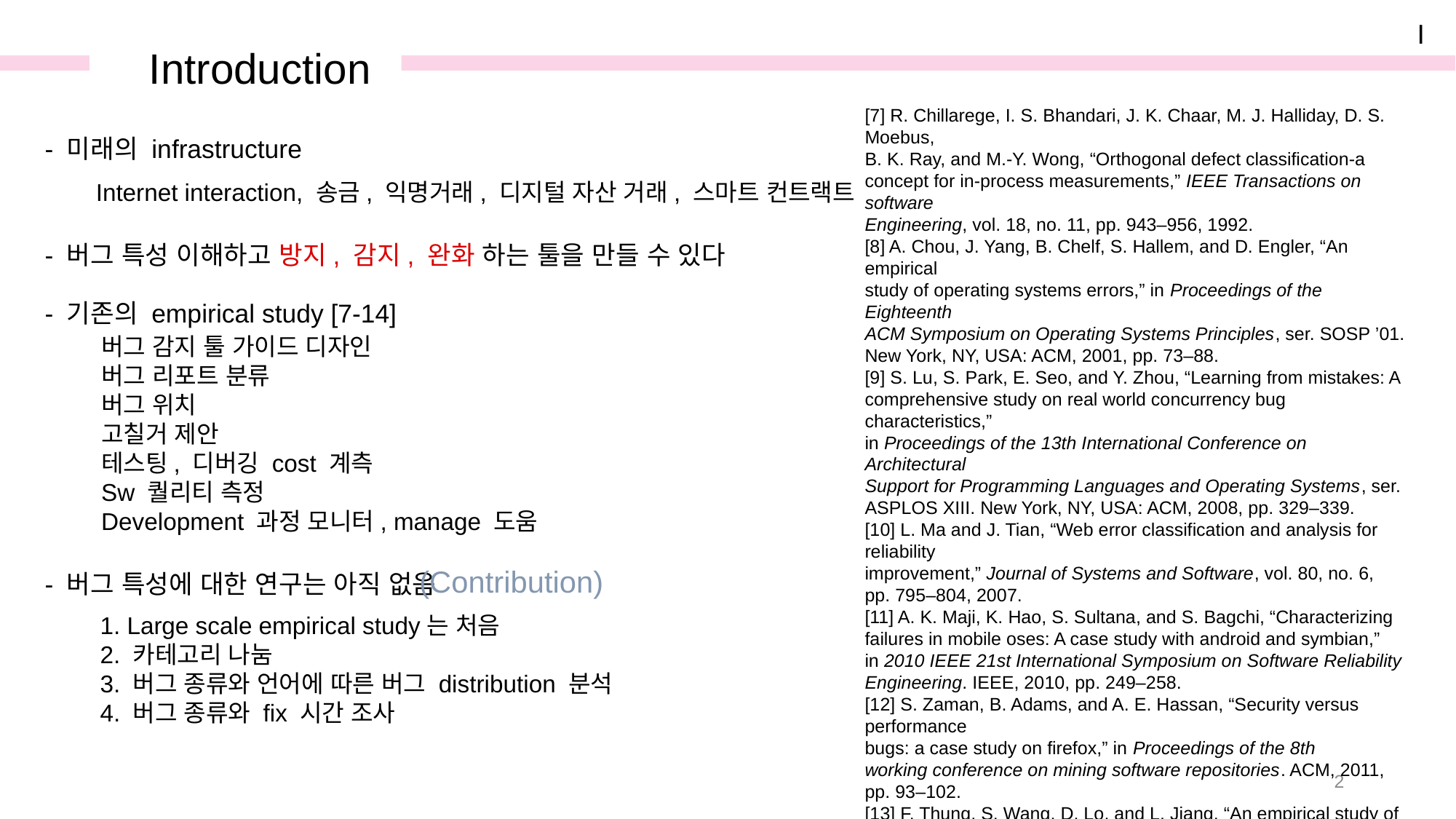

I
Introduction

[7] R. Chillarege, I. S. Bhandari, J. K. Chaar, M. J. Halliday, D. S. Moebus,
B. K. Ray, and M.-Y. Wong, “Orthogonal defect classification-a
concept for in-process measurements,” IEEE Transactions on software
Engineering, vol. 18, no. 11, pp. 943–956, 1992.
[8] A. Chou, J. Yang, B. Chelf, S. Hallem, and D. Engler, “An empirical
study of operating systems errors,” in Proceedings of the Eighteenth
ACM Symposium on Operating Systems Principles, ser. SOSP ’01.
New York, NY, USA: ACM, 2001, pp. 73–88.
[9] S. Lu, S. Park, E. Seo, and Y. Zhou, “Learning from mistakes: A
comprehensive study on real world concurrency bug characteristics,”
in Proceedings of the 13th International Conference on Architectural
Support for Programming Languages and Operating Systems, ser.
ASPLOS XIII. New York, NY, USA: ACM, 2008, pp. 329–339.
[10] L. Ma and J. Tian, “Web error classification and analysis for reliability
improvement,” Journal of Systems and Software, vol. 80, no. 6,
pp. 795–804, 2007.
[11] A. K. Maji, K. Hao, S. Sultana, and S. Bagchi, “Characterizing
failures in mobile oses: A case study with android and symbian,”
in 2010 IEEE 21st International Symposium on Software Reliability
Engineering. IEEE, 2010, pp. 249–258.
[12] S. Zaman, B. Adams, and A. E. Hassan, “Security versus performance
bugs: a case study on firefox,” in Proceedings of the 8th
working conference on mining software repositories. ACM, 2011,
pp. 93–102.
[13] F. Thung, S. Wang, D. Lo, and L. Jiang, “An empirical study of
bugs in machine learning systems,” in 2012 IEEE 23rd International
Symposium on Software Reliability Engineering. IEEE, 2012, pp.
271–280.
[14] L. Tan, C. Liu, Z. Li, X. Wang, Y. Zhou, and C. Zhai, “Bug characteristics
in open source software,” Empirical Software Engineering,
vol. 19, no. 6, pp. 1665–1705, 2014.
- 미래의 infrastructure
Internet interaction, 송금, 익명거래, 디지털 자산 거래, 스마트 컨트랙트
- 버그 특성 이해하고 방지, 감지, 완화 하는 툴을 만들 수 있다
- 기존의 empirical study [7-14]
버그 감지 툴 가이드 디자인
버그 리포트 분류
버그 위치
고칠거 제안
테스팅, 디버깅 cost 계측
Sw 퀄리티 측정
Development 과정 모니터, manage 도움
(Contribution)
- 버그 특성에 대한 연구는 아직 없음
1. Large scale empirical study는 처음
2. 카테고리 나눔
3. 버그 종류와 언어에 따른 버그 distribution 분석
4. 버그 종류와 fix 시간 조사
2